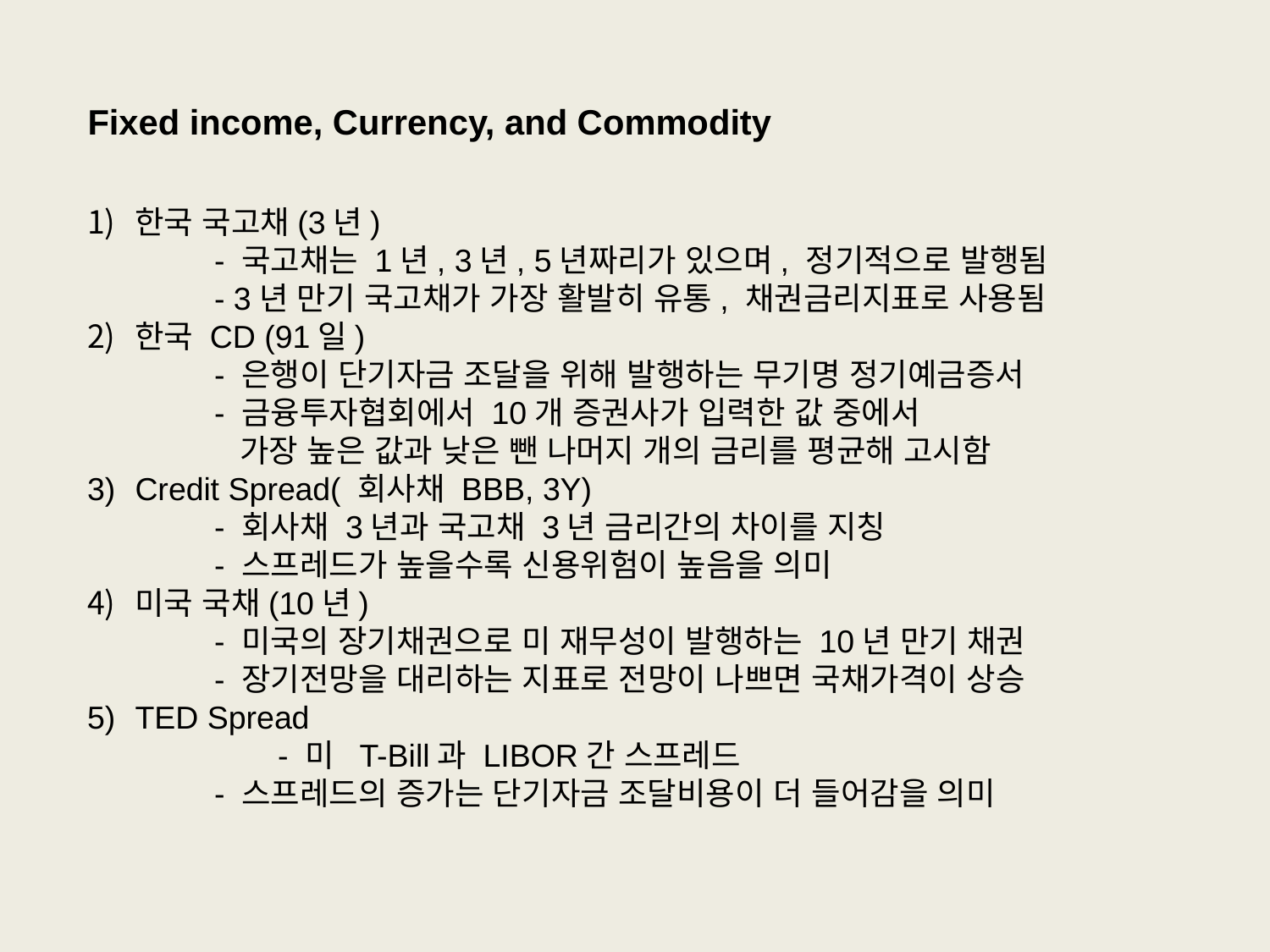

# Fixed income, Currency, and Commodity
한국 국고채(3년)
	- 국고채는 1년, 3년, 5년짜리가 있으며, 정기적으로 발행됨
	- 3년 만기 국고채가 가장 활발히 유통, 채권금리지표로 사용됨
한국 CD (91일)
	- 은행이 단기자금 조달을 위해 발행하는 무기명 정기예금증서
	- 금융투자협회에서 10개 증권사가 입력한 값 중에서
	  가장 높은 값과 낮은 뺀 나머지 개의 금리를 평균해 고시함
Credit Spread( 회사채 BBB, 3Y)
	- 회사채 3년과 국고채 3년 금리간의 차이를 지칭
	- 스프레드가 높을수록 신용위험이 높음을 의미
미국 국채(10년)
	- 미국의 장기채권으로 미 재무성이 발행하는 10년 만기 채권
	- 장기전망을 대리하는 지표로 전망이 나쁘면 국채가격이 상승
TED Spread
	- 미  T-Bill과 LIBOR간 스프레드
	- 스프레드의 증가는 단기자금 조달비용이 더 들어감을 의미